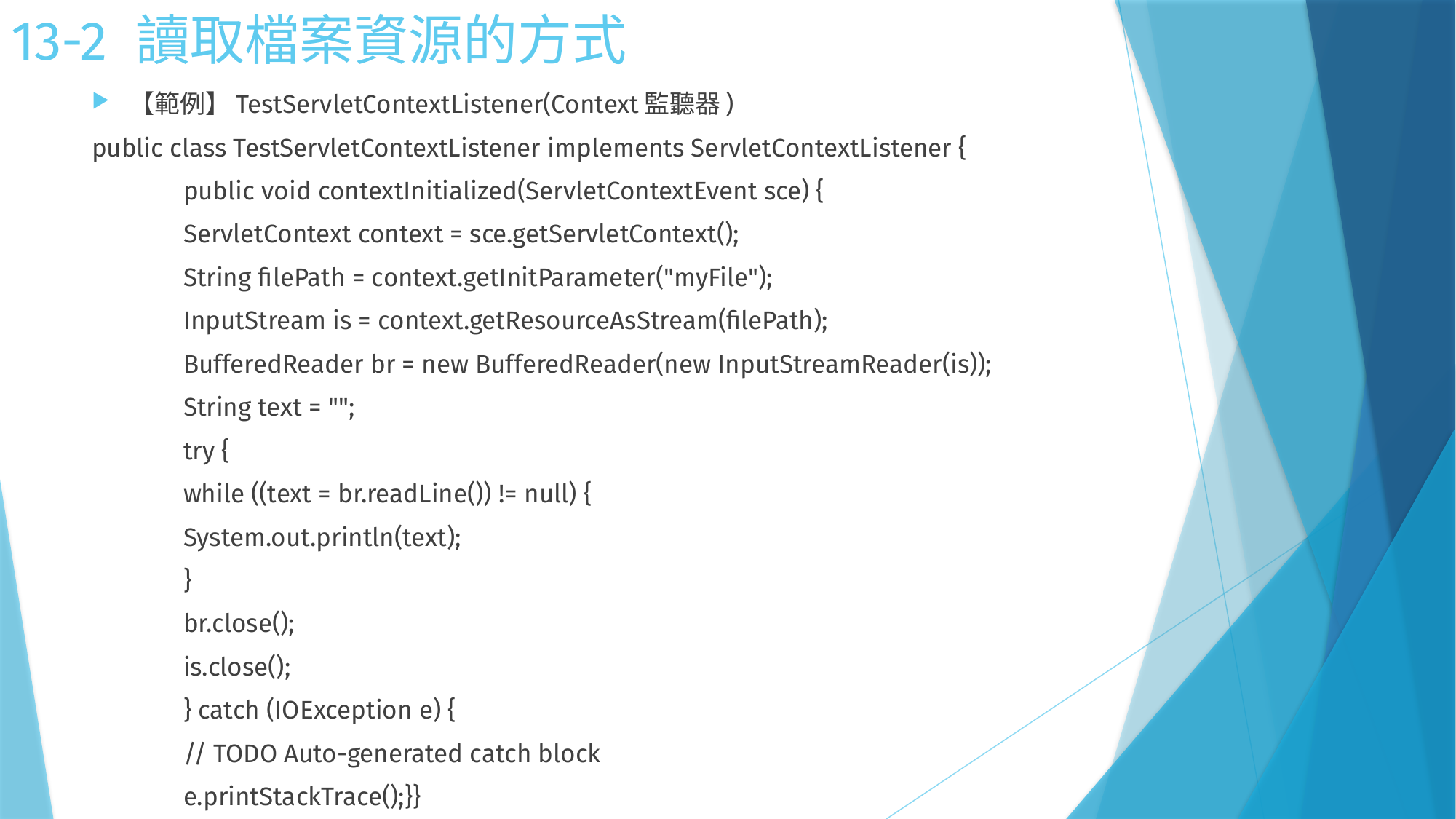

# 13-2 讀取檔案資源的方式
【範例】TestServletContextListener(Context監聽器)
public class TestServletContextListener implements ServletContextListener {
	public void contextInitialized(ServletContextEvent sce) {
		ServletContext context = sce.getServletContext();
		String filePath = context.getInitParameter("myFile");
		InputStream is = context.getResourceAsStream(filePath);
		BufferedReader br = new BufferedReader(new InputStreamReader(is));
		String text = "";
		try {
			while ((text = br.readLine()) != null) {
				System.out.println(text);
			}
			br.close();
			is.close();
		} catch (IOException e) {
			// TODO Auto-generated catch block
			e.printStackTrace();}}